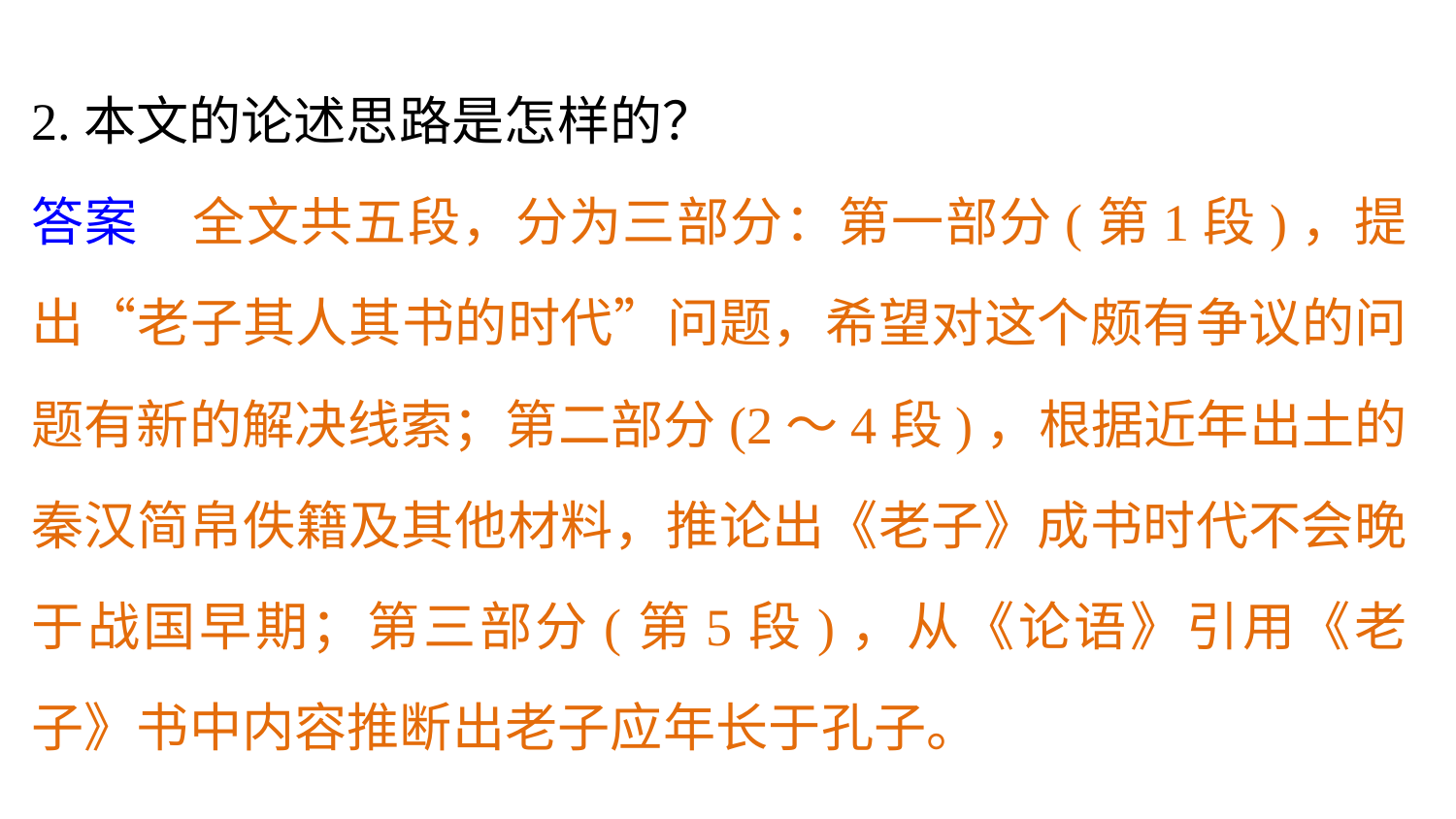

2.本文的论述思路是怎样的？
答案　全文共五段，分为三部分：第一部分(第1段)，提出“老子其人其书的时代”问题，希望对这个颇有争议的问题有新的解决线索；第二部分(2～4段)，根据近年出土的秦汉简帛佚籍及其他材料，推论出《老子》成书时代不会晚于战国早期；第三部分(第5段)，从《论语》引用《老子》书中内容推断出老子应年长于孔子。